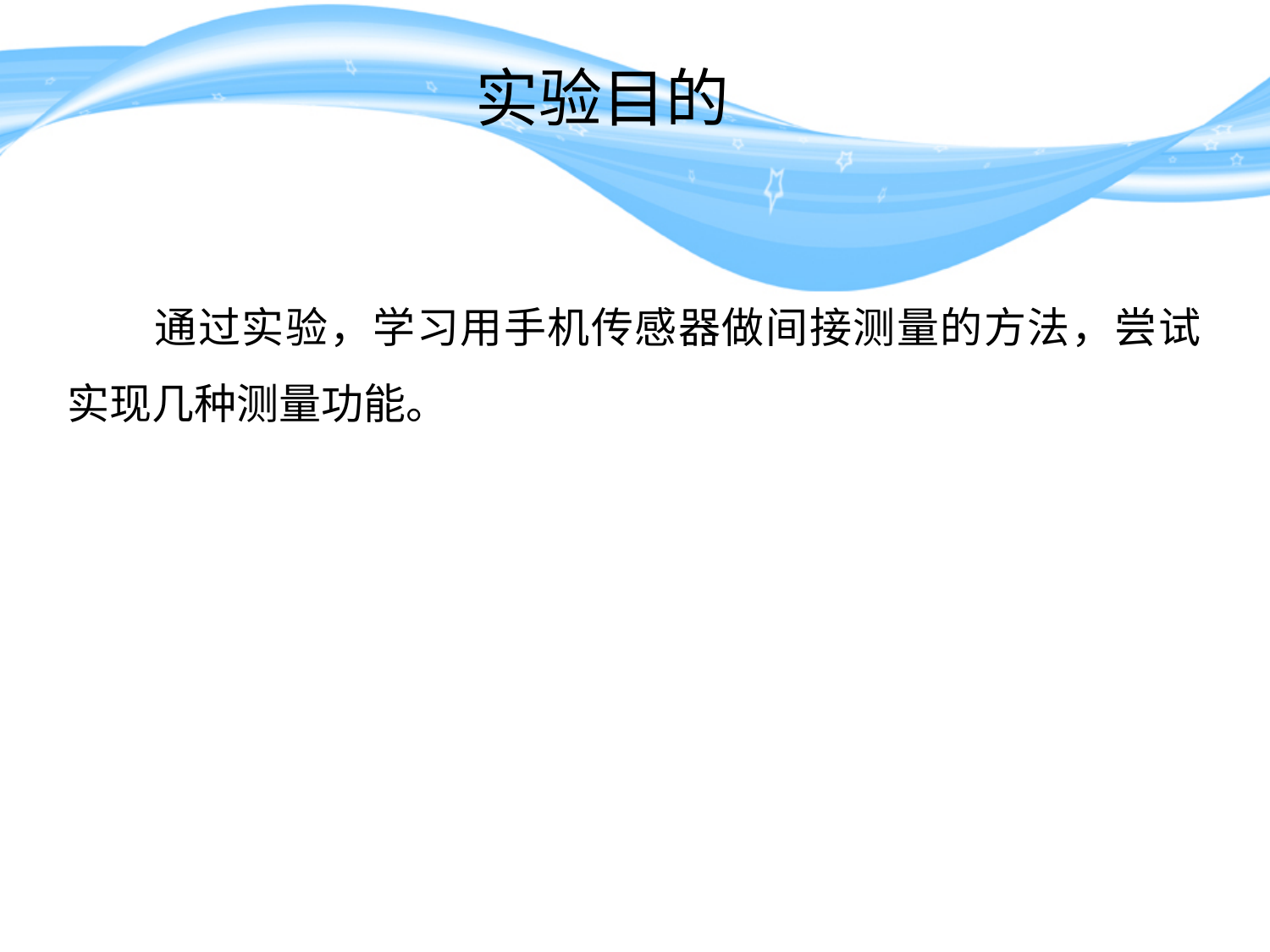

实验目的
       通过实验，学习用手机传感器做间接测量的方法，尝试实现几种测量功能。